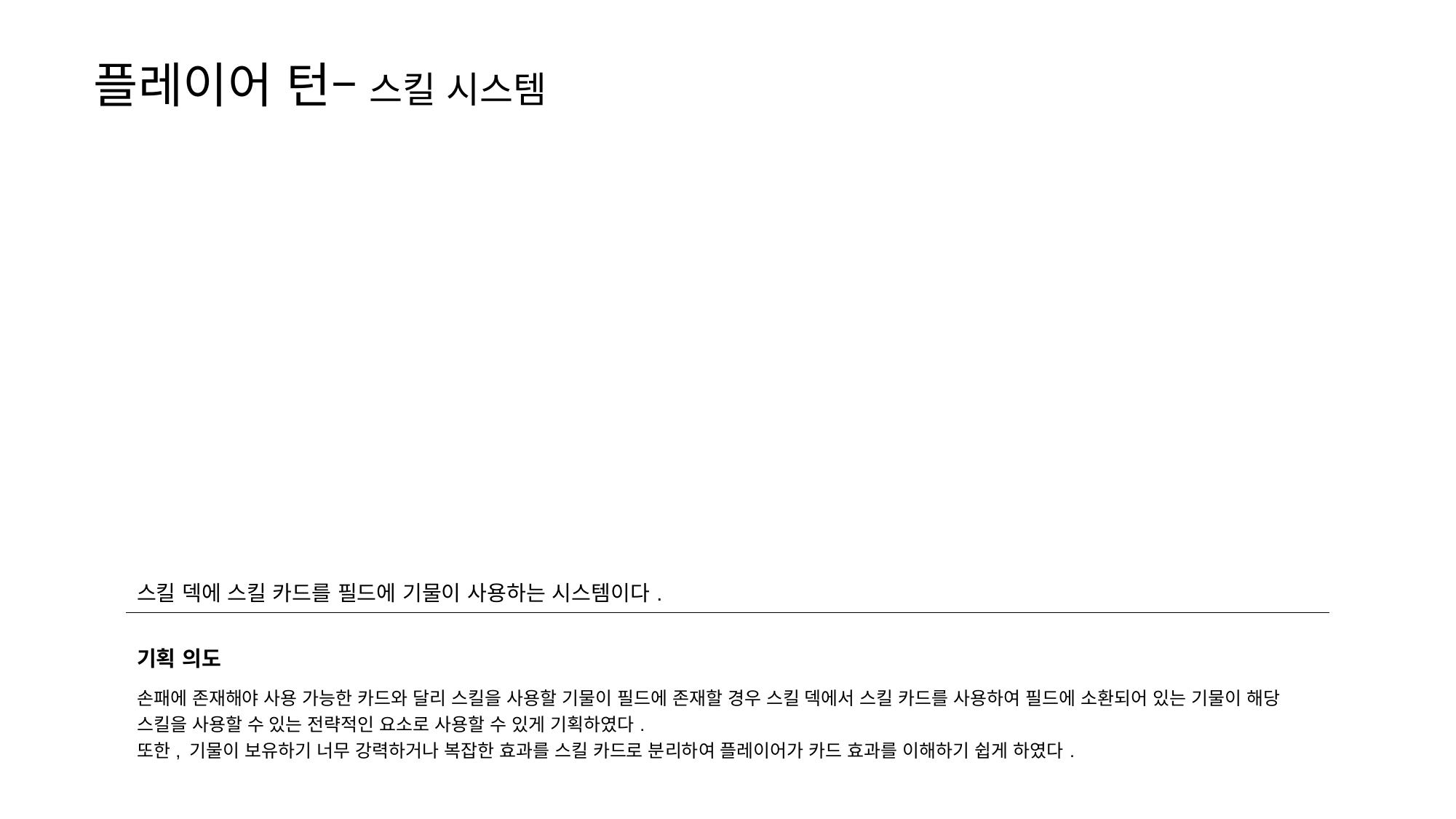

플레이어 턴– 스킬 시스템
| 스킬 덱에 스킬 카드를 필드에 기물이 사용하는 시스템이다. |
| --- |
| 기획 의도 |
| 손패에 존재해야 사용 가능한 카드와 달리 스킬을 사용할 기물이 필드에 존재할 경우 스킬 덱에서 스킬 카드를 사용하여 필드에 소환되어 있는 기물이 해당 스킬을 사용할 수 있는 전략적인 요소로 사용할 수 있게 기획하였다. 또한, 기물이 보유하기 너무 강력하거나 복잡한 효과를 스킬 카드로 분리하여 플레이어가 카드 효과를 이해하기 쉽게 하였다. |